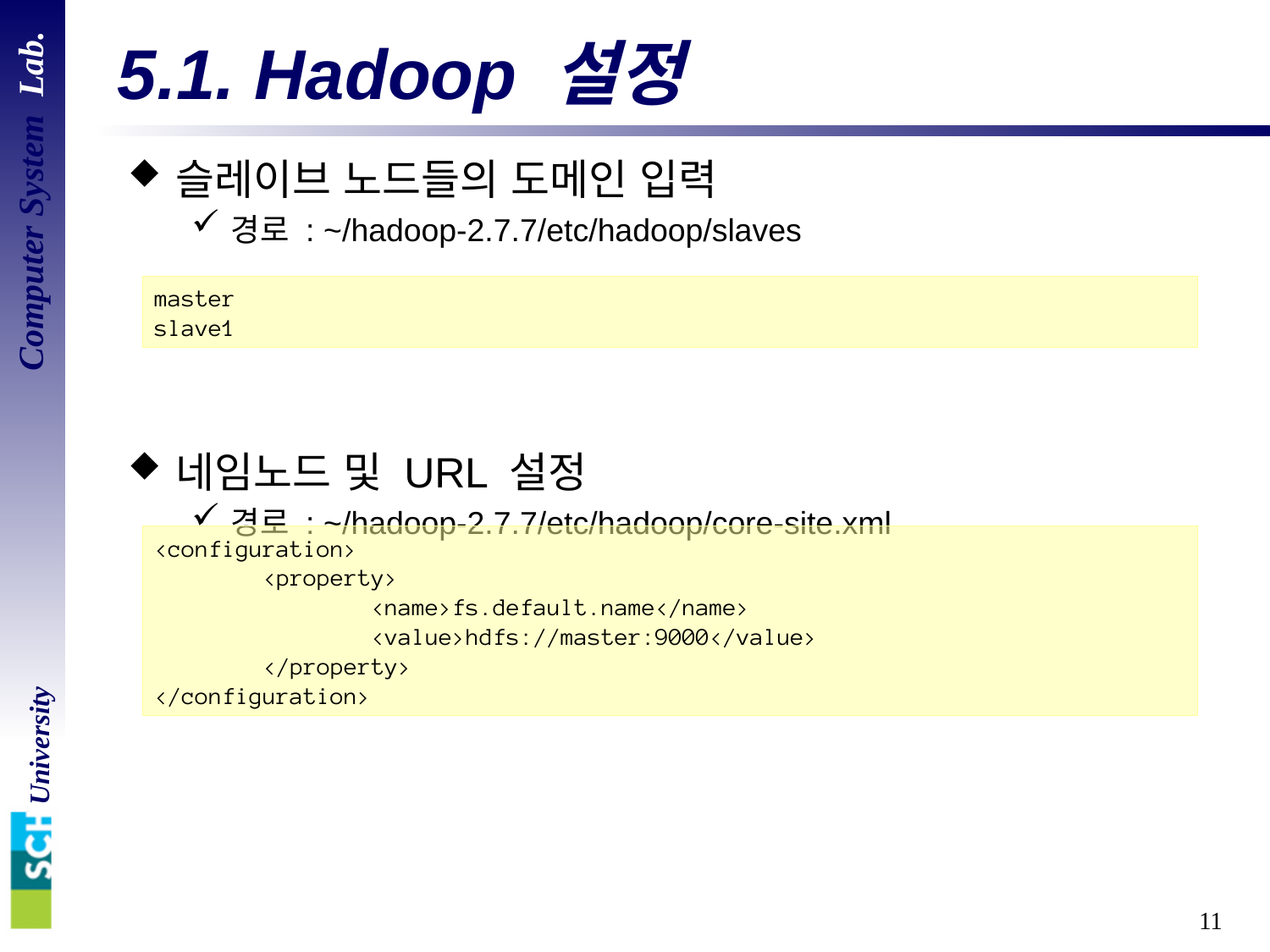

# 5.1. Hadoop 설정
슬레이브 노드들의 도메인 입력
경로 : ~/hadoop-2.7.7/etc/hadoop/slaves

네임노드 및 URL 설정
경로 : ~/hadoop-2.7.7/etc/hadoop/core-site.xml

master
slave1
<configuration>
        <property>
                <name>fs.default.name</name>
                <value>hdfs://master:9000</value>
        </property>
</configuration>